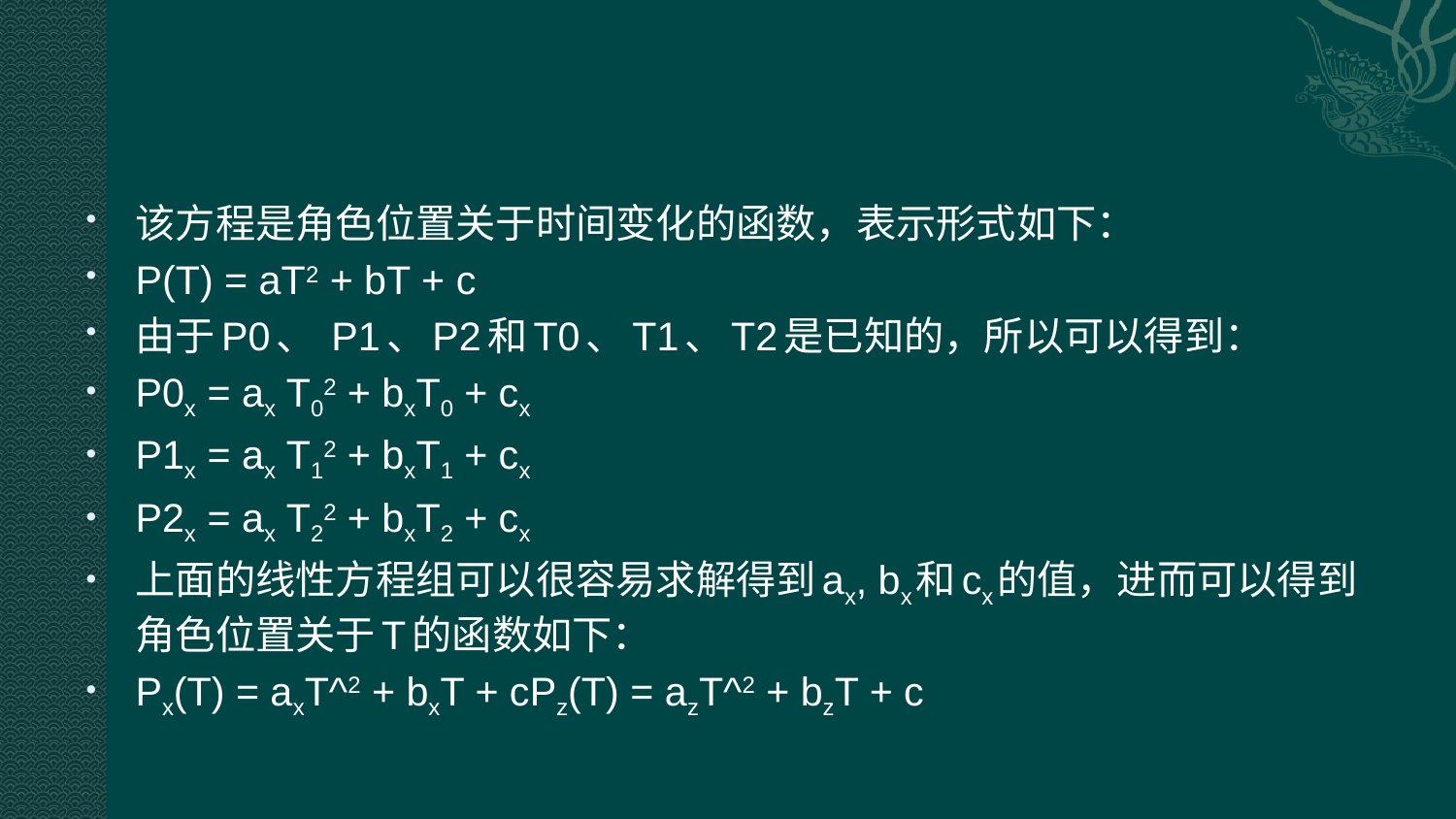

#
该方程是角色位置关于时间变化的函数，表示形式如下：
P(T) = aT2 + bT + c
由于P0、 P1、P2和T0、T1、T2是已知的，所以可以得到：
P0x = ax T02 + bxT0 + cx
P1x = ax T12 + bxT1 + cx
P2x = ax T22 + bxT2 + cx
上面的线性方程组可以很容易求解得到ax, bx和cx的值，进而可以得到角色位置关于T的函数如下：
Px(T) = axT^2 + bxT + cPz(T) = azT^2 + bzT + c